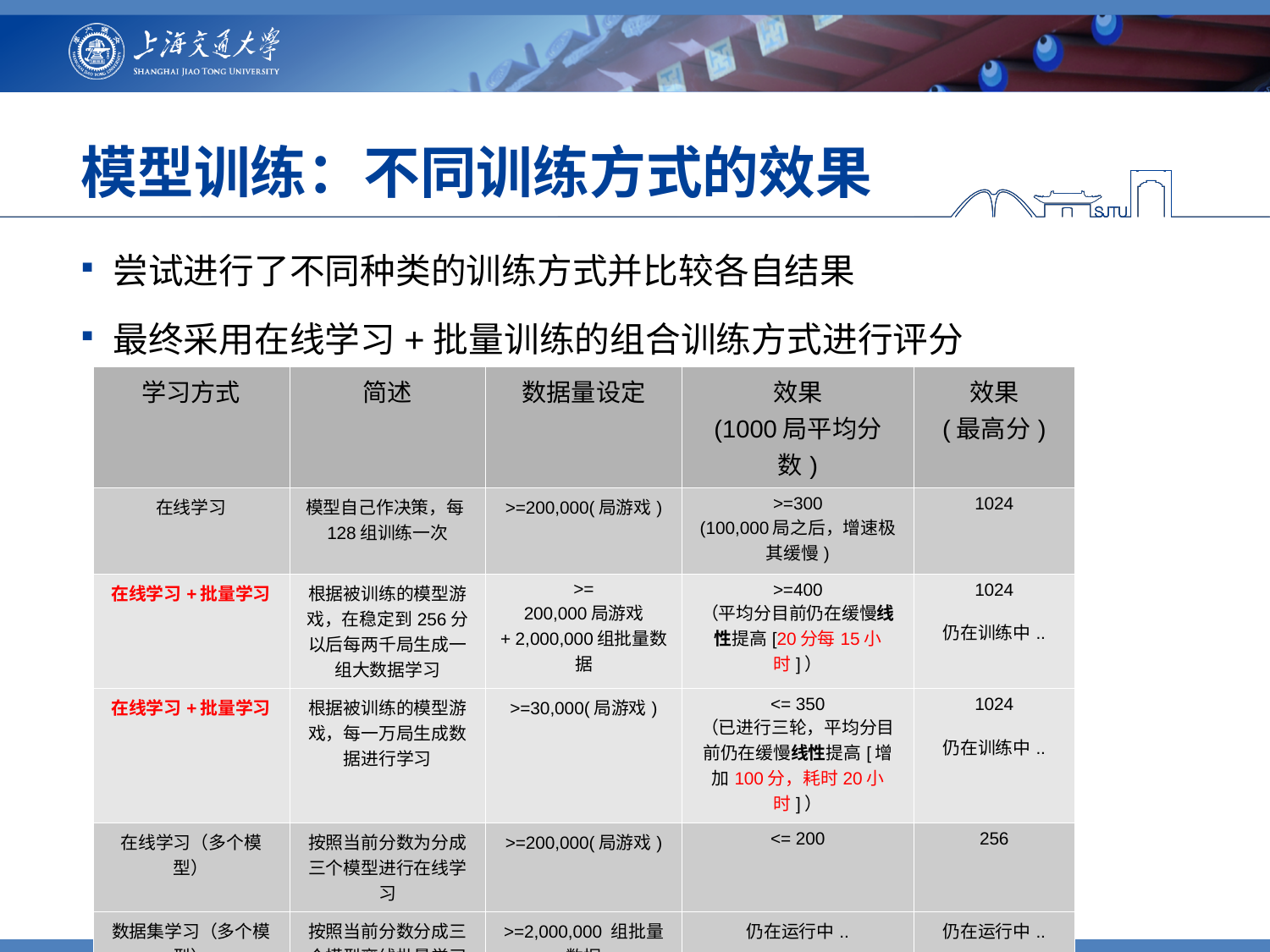

模型训练：不同训练方式的效果
尝试进行了不同种类的训练方式并比较各自结果
最终采用在线学习+批量训练的组合训练方式进行评分

| 学习方式 | 简述 | 数据量设定 | 效果 (1000局平均分数) | 效果 (最高分) |
| --- | --- | --- | --- | --- |
| 在线学习 | 模型自己作决策，每128组训练一次 | >=200,000(局游戏) | >=300 (100,000局之后，增速极其缓慢) | 1024 |
| 在线学习+批量学习 | 根据被训练的模型游戏，在稳定到256分以后每两千局生成一组大数据学习 | >= 200,000局游戏 + 2,000,000组批量数据 | >=400 （平均分目前仍在缓慢线性提高[20分每15小时]） | 1024 仍在训练中.. |
| 在线学习+批量学习 | 根据被训练的模型游戏，每一万局生成数据进行学习 | >=30,000(局游戏) | <= 350 （已进行三轮，平均分目前仍在缓慢线性提高[增加100分，耗时20小时]） | 1024 仍在训练中.. |
| 在线学习（多个模型） | 按照当前分数为分成三个模型进行在线学习 | >=200,000(局游戏) | <= 200 | 256 |
| 数据集学习（多个模型） | 按照当前分数分成三个模型离线批量学习 | >=2,000,000 组批量数据 | 仍在运行中.. | 仍在运行中.. |